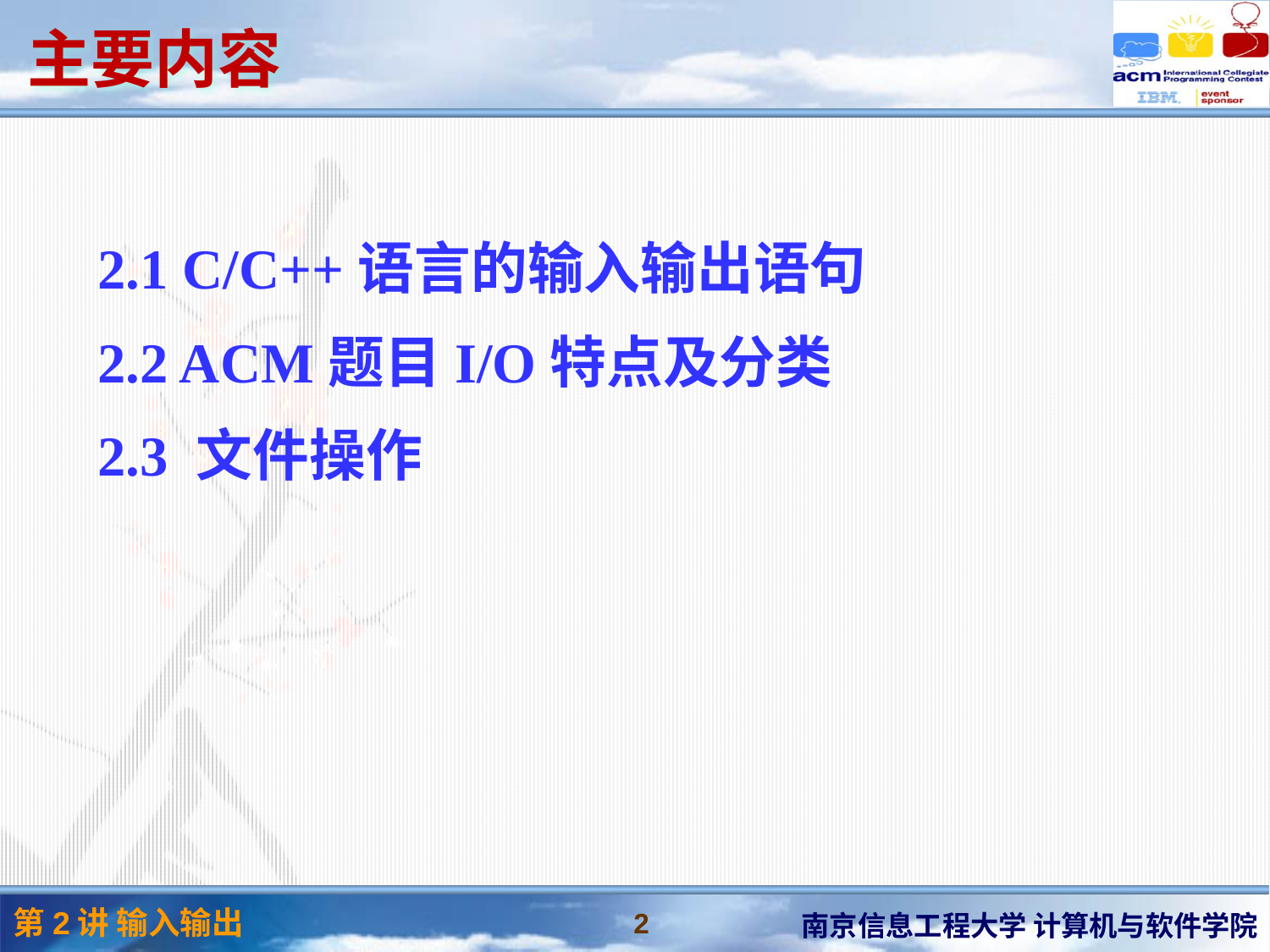

# 主要内容
2.1 C/C++语言的输入输出语句
2.2 ACM题目I/O特点及分类
2.3 文件操作